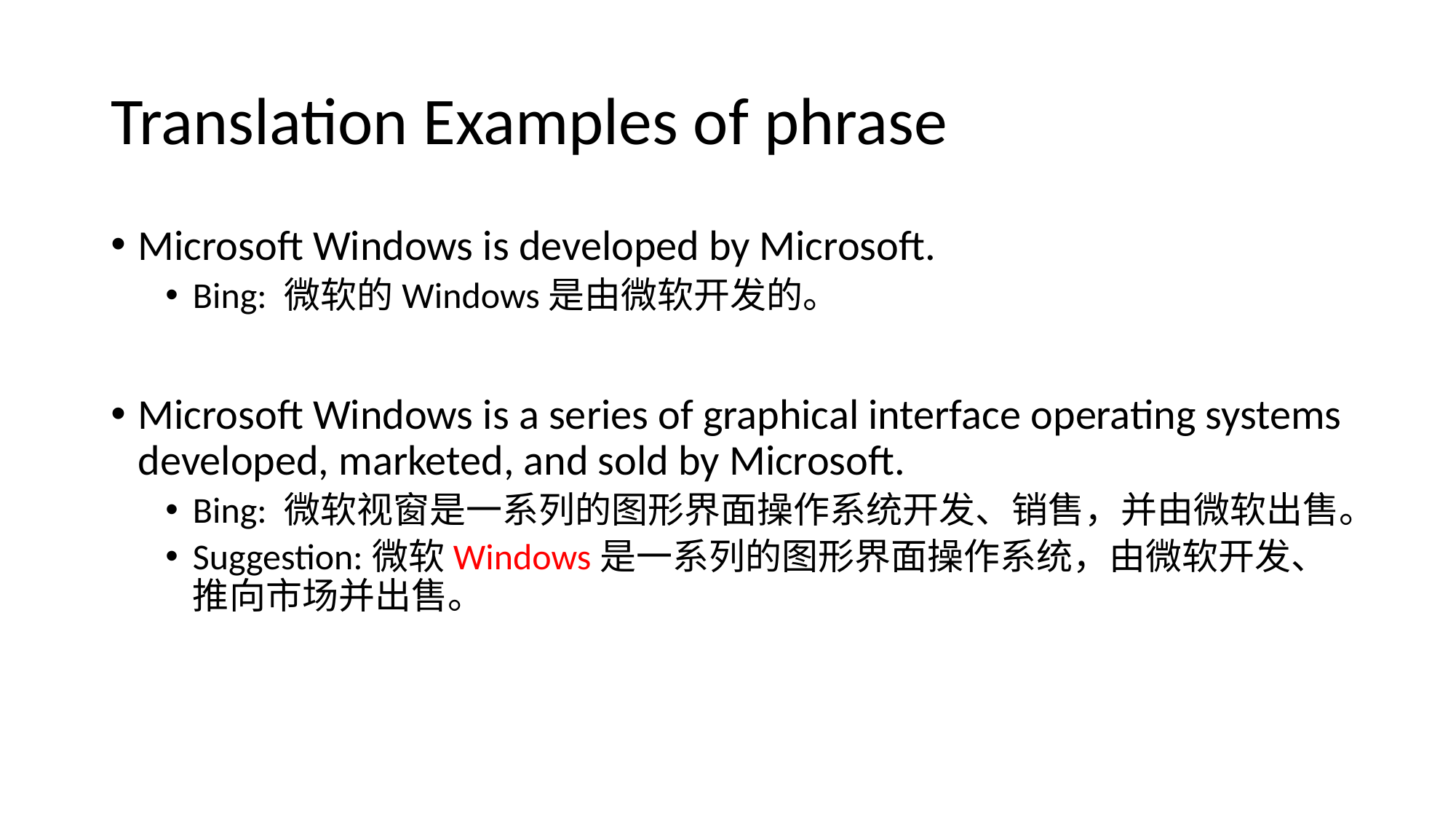

# Translation Examples of phrase
Microsoft Windows is developed by Microsoft.
Bing: 微软的Windows是由微软开发的。

Microsoft Windows is a series of graphical interface operating systems developed, marketed, and sold by Microsoft.
Bing: 微软视窗是一系列的图形界面操作系统开发、销售，并由微软出售。
Suggestion:微软Windows是一系列的图形界面操作系统，由微软开发、推向市场并出售。